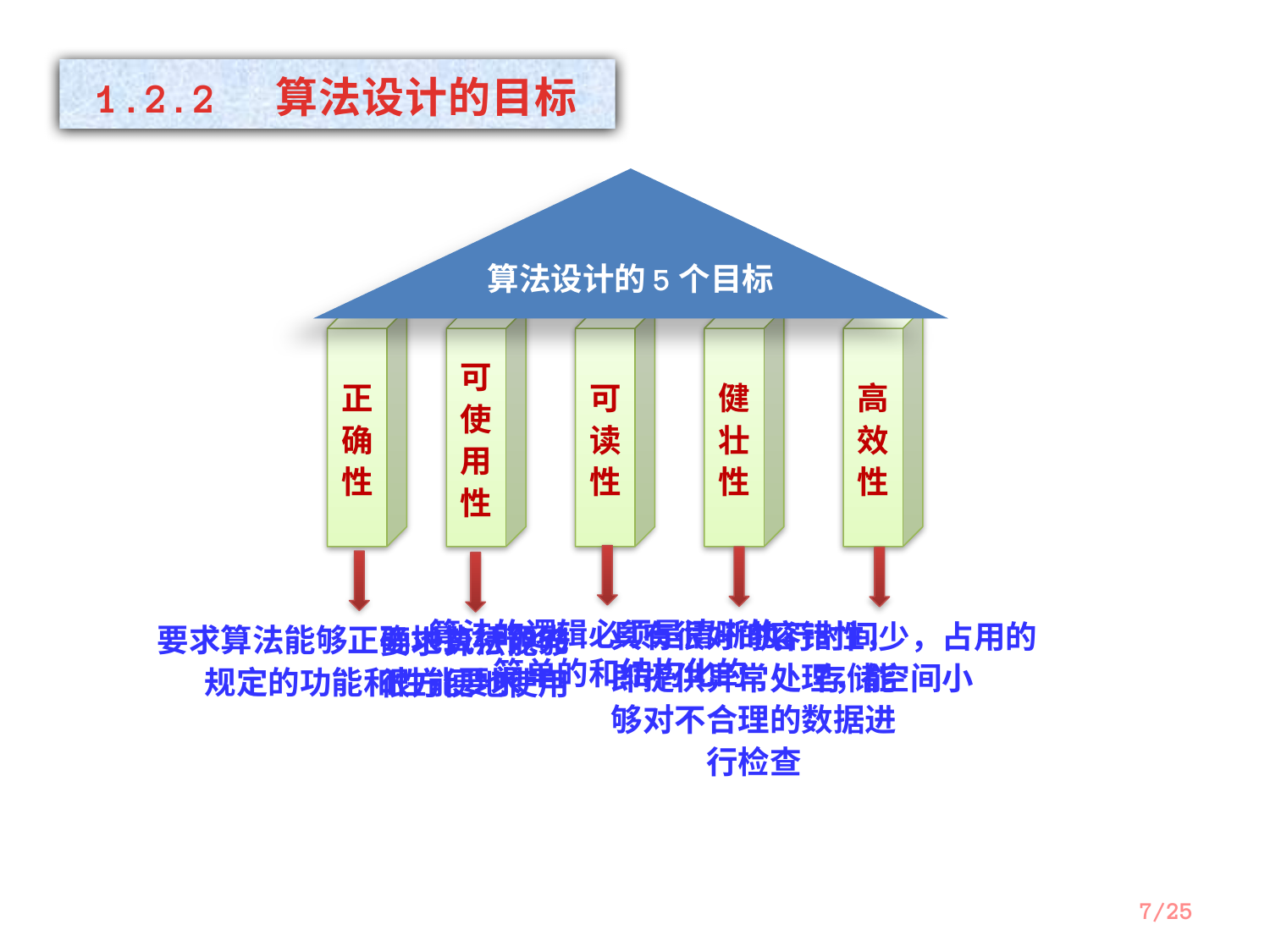

1.2.2  算法设计的目标
算法设计的5个目标
正确性
可使用性
可读性
健壮性
高效性

算法的逻辑必须是清晰的、简单的和结构化的

具有很好的容错性，即提供异常处理，能够对不合理的数据进行检查

执行时间少，占用的存储空间小

要求算法能够正确地执行预先规定的功能和性能要求

要求算法能够很方便地使用
7/25